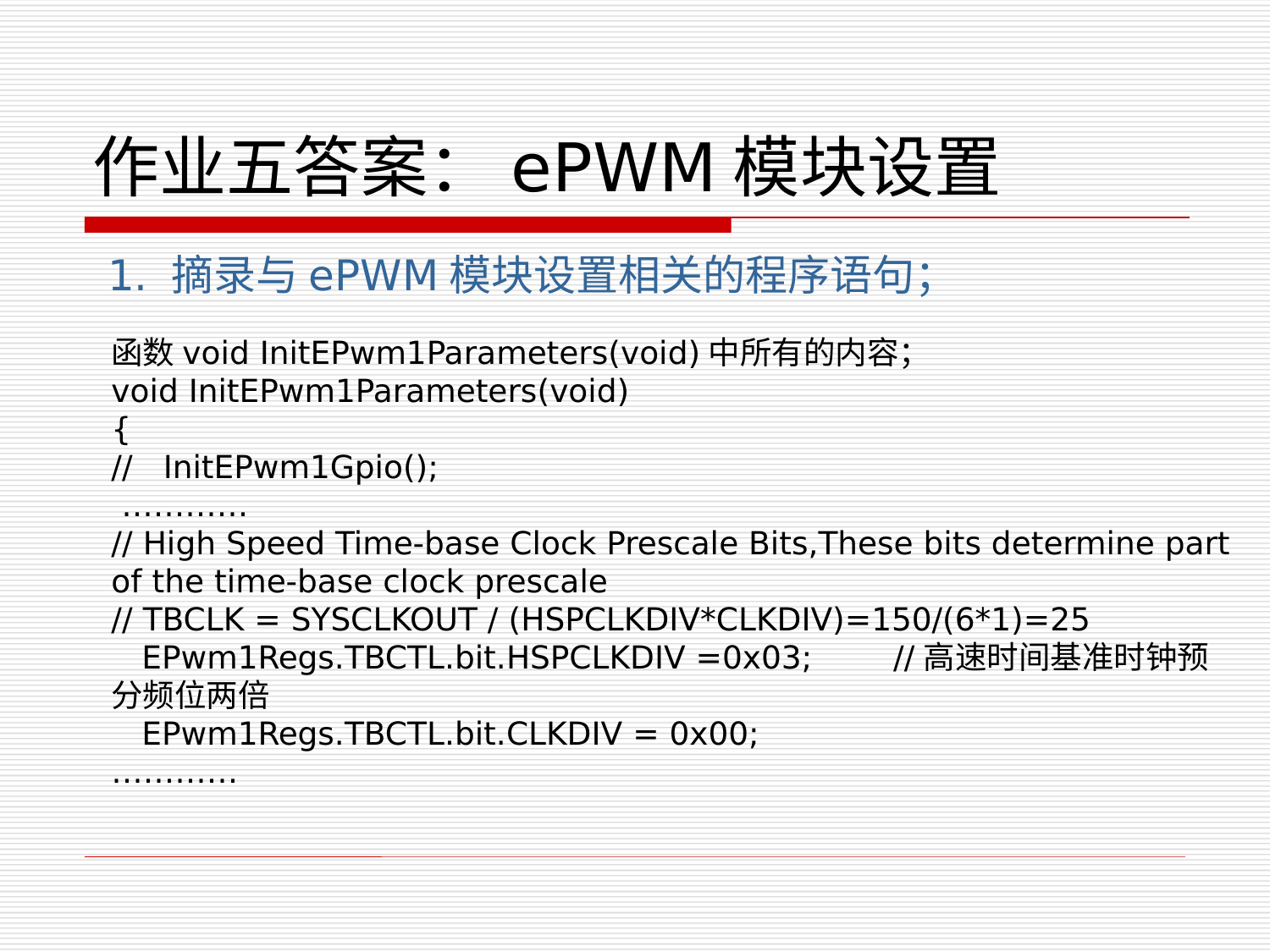

# 作业五答案：ePWM模块设置
1. 摘录与ePWM模块设置相关的程序语句；
函数void InitEPwm1Parameters(void)中所有的内容；
void InitEPwm1Parameters(void)
{
//   InitEPwm1Gpio();
 …………
// High Speed Time-base Clock Prescale Bits,These bits determine part of the time-base clock prescale
// TBCLK = SYSCLKOUT / (HSPCLKDIV*CLKDIV)=150/(6*1)=25
   EPwm1Regs.TBCTL.bit.HSPCLKDIV =0x03;        //高速时间基准时钟预分频位两倍
   EPwm1Regs.TBCTL.bit.CLKDIV = 0x00;
…………